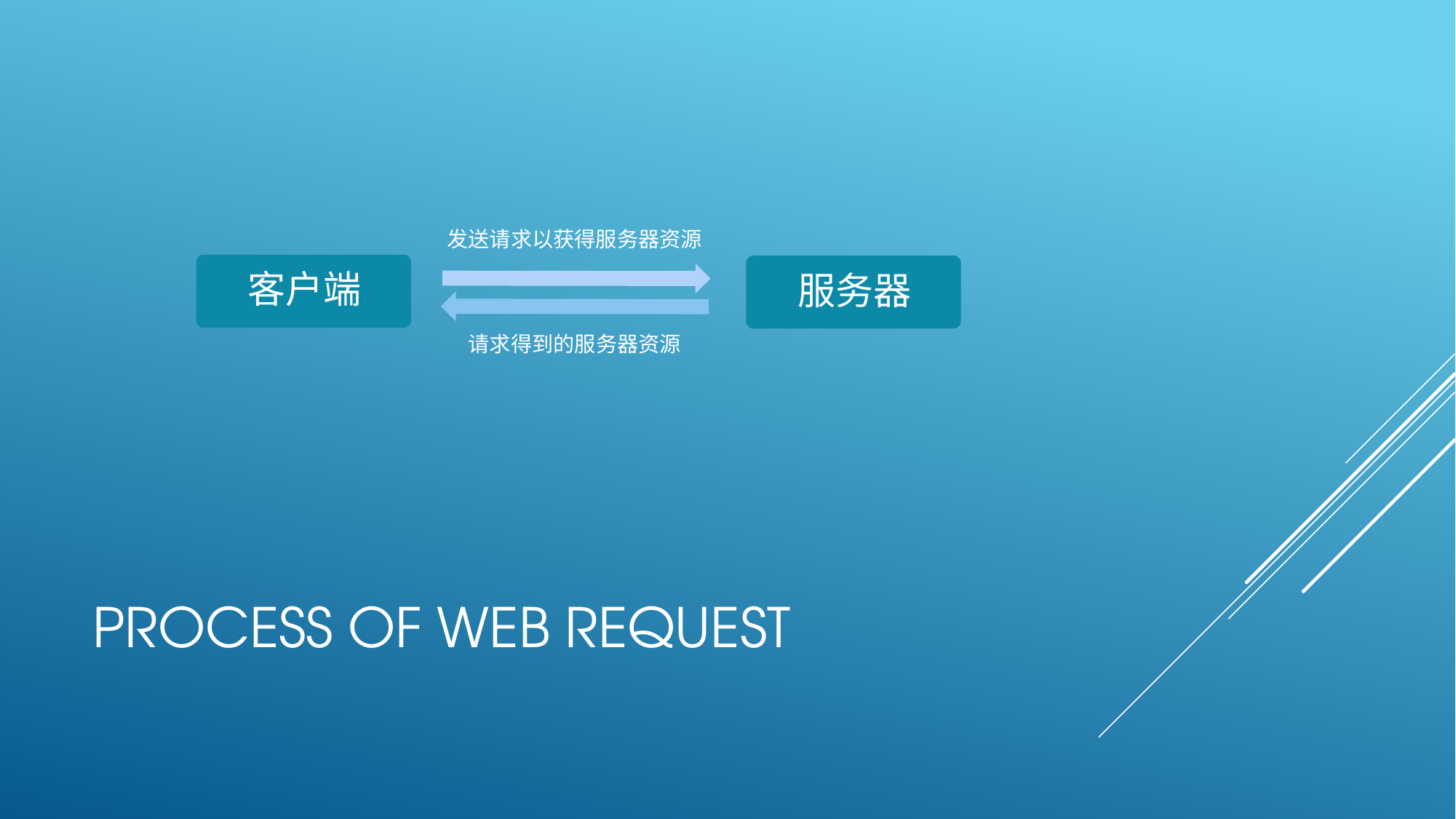

客户端

服务器

发送请求以获得服务器资源
请求得到的服务器资源
# Process of web request